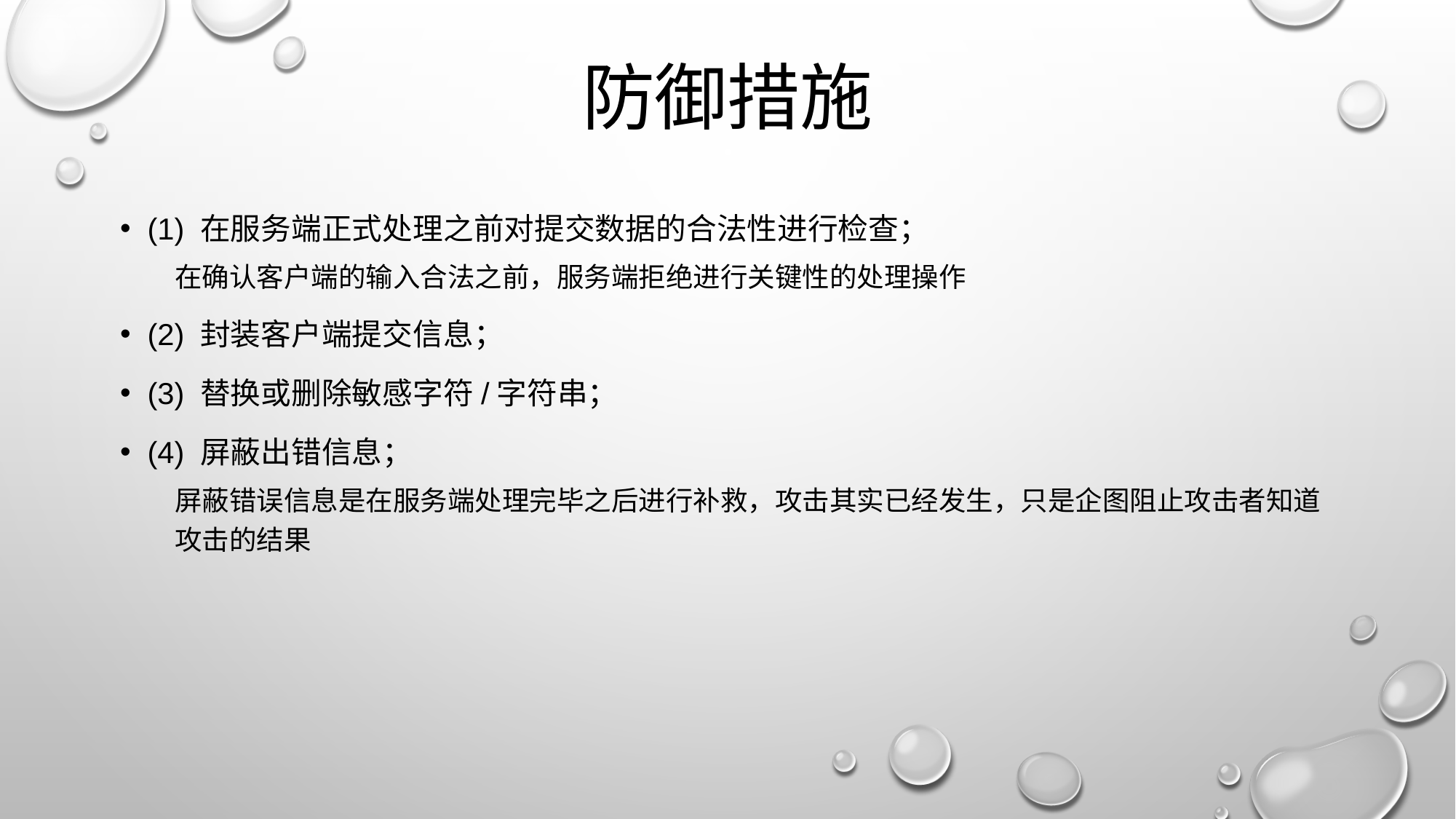

# 防御措施

(1) 在服务端正式处理之前对提交数据的合法性进行检查；
在确认客户端的输入合法之前，服务端拒绝进行关键性的处理操作
(2) 封装客户端提交信息；
(3) 替换或删除敏感字符/字符串；
(4) 屏蔽出错信息；
屏蔽错误信息是在服务端处理完毕之后进行补救，攻击其实已经发生，只是企图阻止攻击者知道攻击的结果